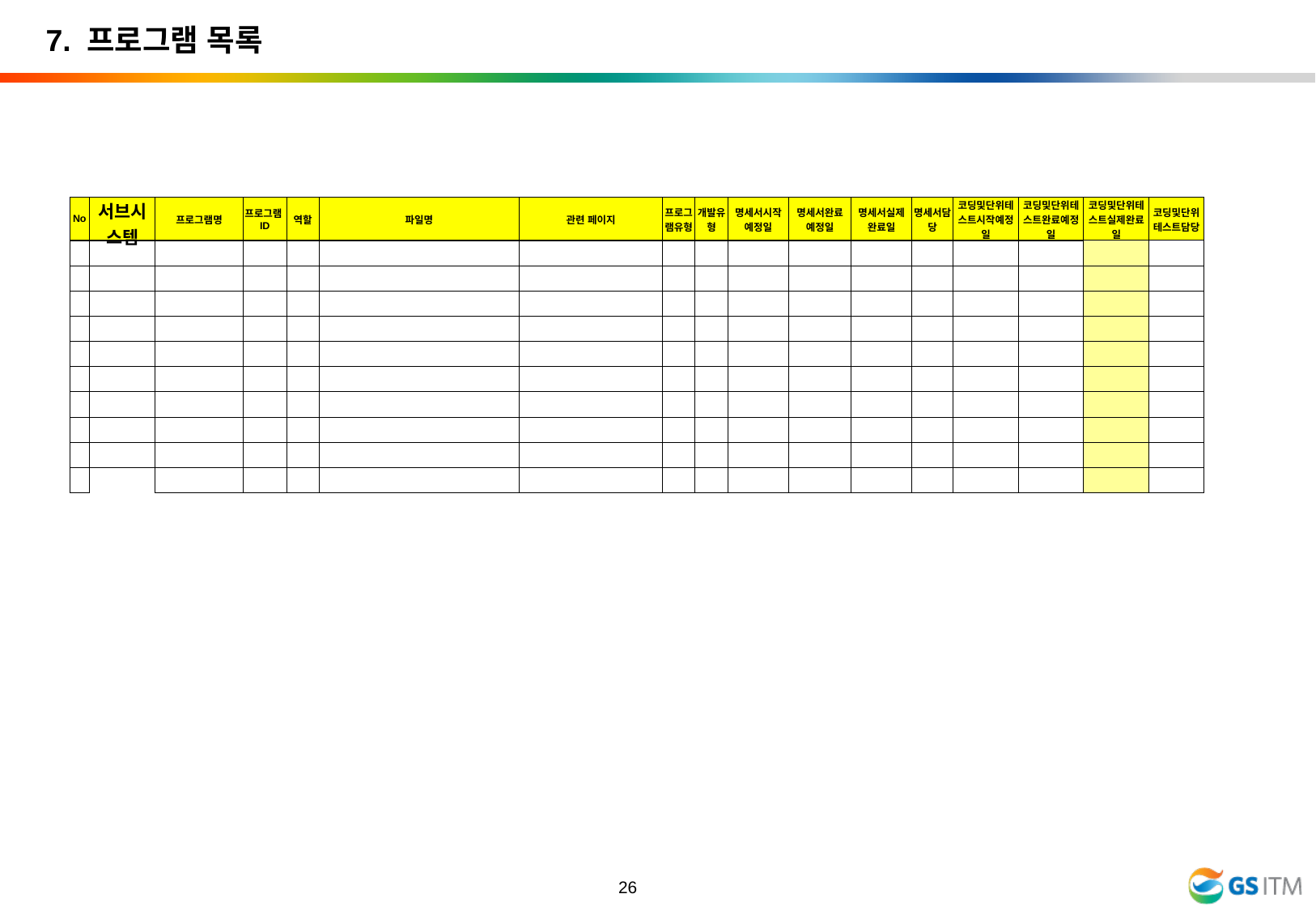

7. 프로그램 목록
| No | 서브시스템 | 프로그램명 | 프로그램ID | 역할 | 파일명 | 관련 페이지 | 프로그램유형 | 개발유형 | 명세서시작 예정일 | 명세서완료 예정일 | 명세서실제 완료일 | 명세서담당 | 코딩및단위테스트시작예정일 | 코딩및단위테스트완료예정일 | 코딩및단위테스트실제완료일 | 코딩및단위테스트담당 |
| --- | --- | --- | --- | --- | --- | --- | --- | --- | --- | --- | --- | --- | --- | --- | --- | --- |
|  |  |  |  |  |  |  |  |  |  |  |  |  |  |  |  |  |
|  |  |  |  |  |  |  |  |  |  |  |  |  |  |  |  |  |
|  |  |  |  |  |  |  |  |  |  |  |  |  |  |  |  |  |
|  |  |  |  |  |  |  |  |  |  |  |  |  |  |  |  |  |
|  |  |  |  |  |  |  |  |  |  |  |  |  |  |  |  |  |
|  |  |  |  |  |  |  |  |  |  |  |  |  |  |  |  |  |
|  |  |  |  |  |  |  |  |  |  |  |  |  |  |  |  |  |
|  |  |  |  |  |  |  |  |  |  |  |  |  |  |  |  |  |
|  |  |  |  |  |  |  |  |  |  |  |  |  |  |  |  |  |
|  |  |  |  |  |  |  |  |  |  |  |  |  |  |  |  |  |